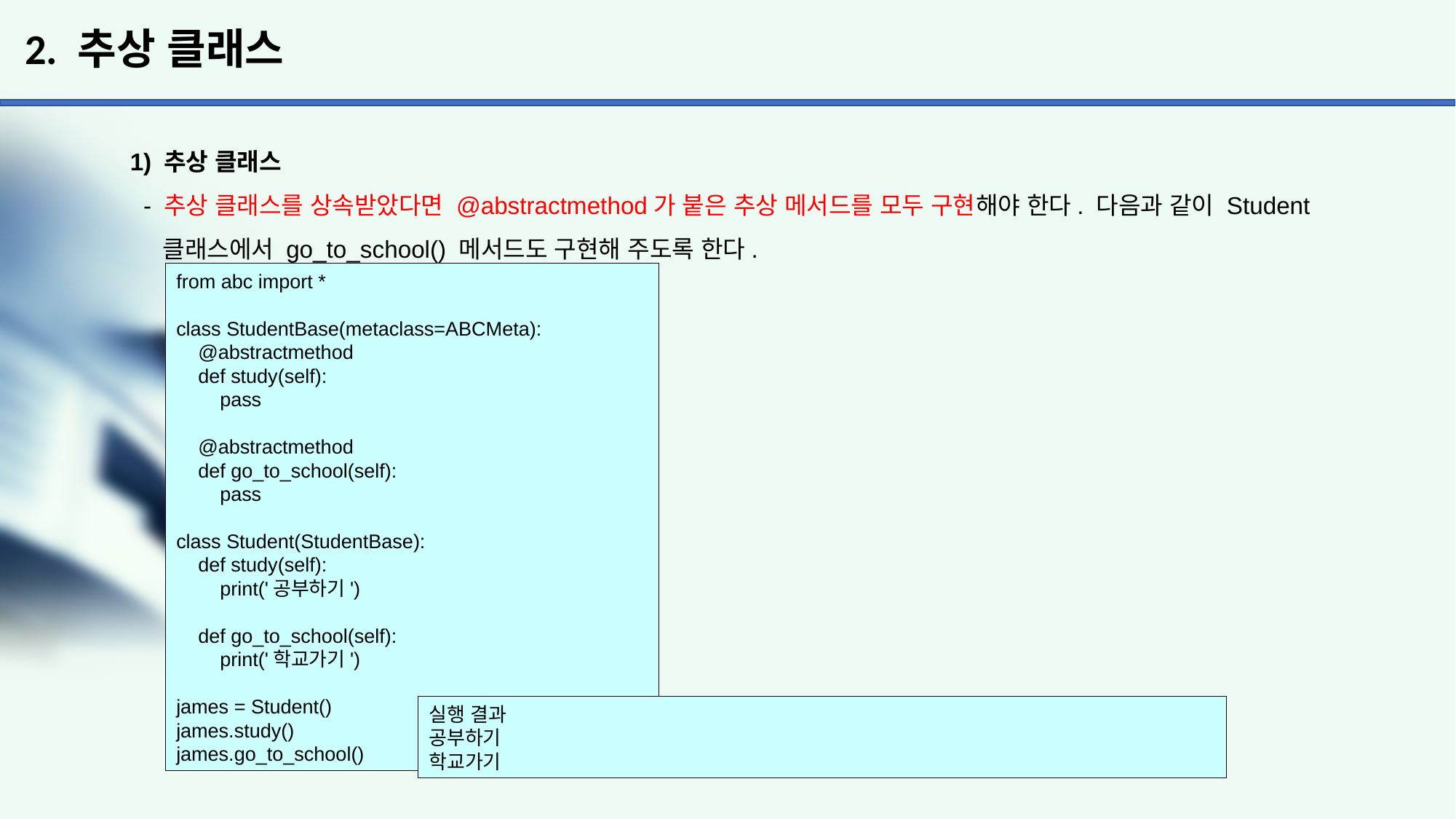

# 2. 추상 클래스
1) 추상 클래스
  - 추상 클래스를 상속받았다면 @abstractmethod가 붙은 추상 메서드를 모두 구현해야 한다. 다음과 같이 Student
    클래스에서 go_to_school() 메서드도 구현해 주도록 한다.
from abc import *

class StudentBase(metaclass=ABCMeta):
    @abstractmethod
    def study(self):
        pass

    @abstractmethod
    def go_to_school(self):
        pass

class Student(StudentBase):
    def study(self):
        print('공부하기')

    def go_to_school(self):
        print('학교가기')

james = Student()
james.study()
james.go_to_school()
실행 결과
공부하기
학교가기